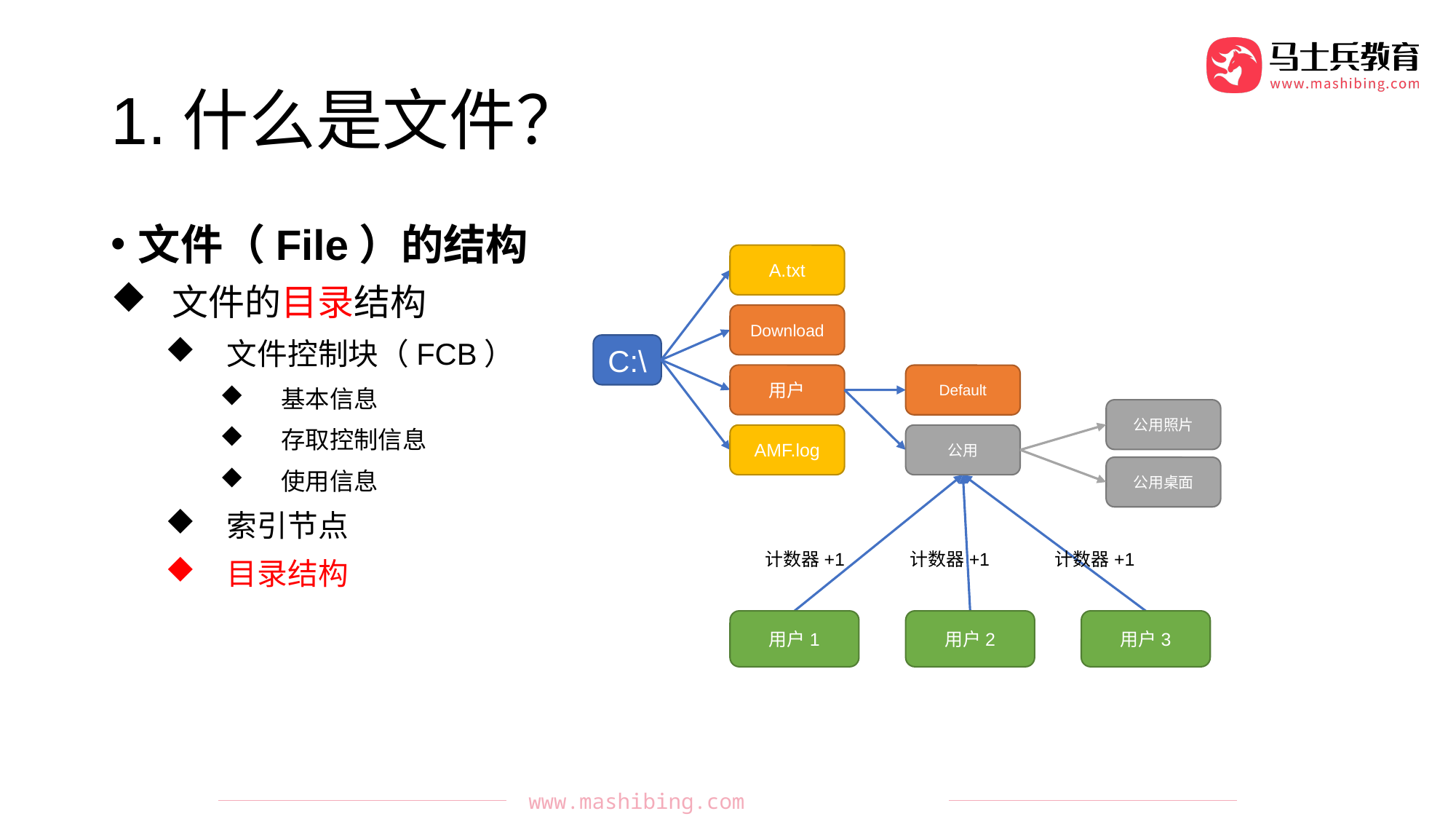

# 1.什么是文件？
文件（File）的结构
文件的目录结构
文件控制块（FCB）
基本信息
存取控制信息
使用信息
索引节点
目录结构

A.txt
Download
用户
AMF.log
C:\
Default
公用
公用照片
公用桌面
计数器+1
计数器+1
计数器+1
用户1
用户2
用户3